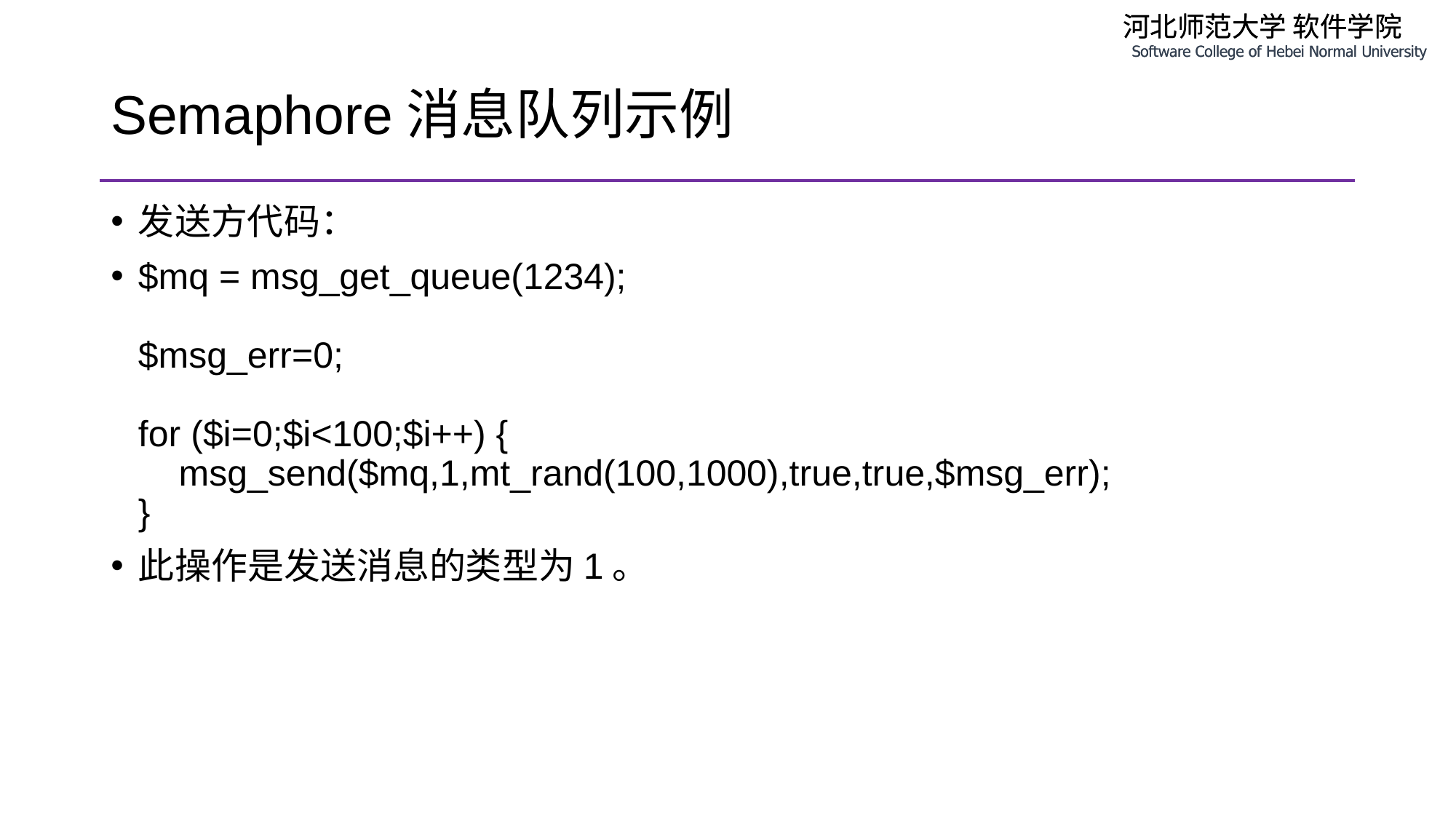

# Semaphore消息队列示例
发送方代码：
$mq = msg_get_queue(1234);
$msg_err=0;
for ($i=0;$i<100;$i++) {
    msg_send($mq,1,mt_rand(100,1000),true,true,$msg_err);
}
此操作是发送消息的类型为1。